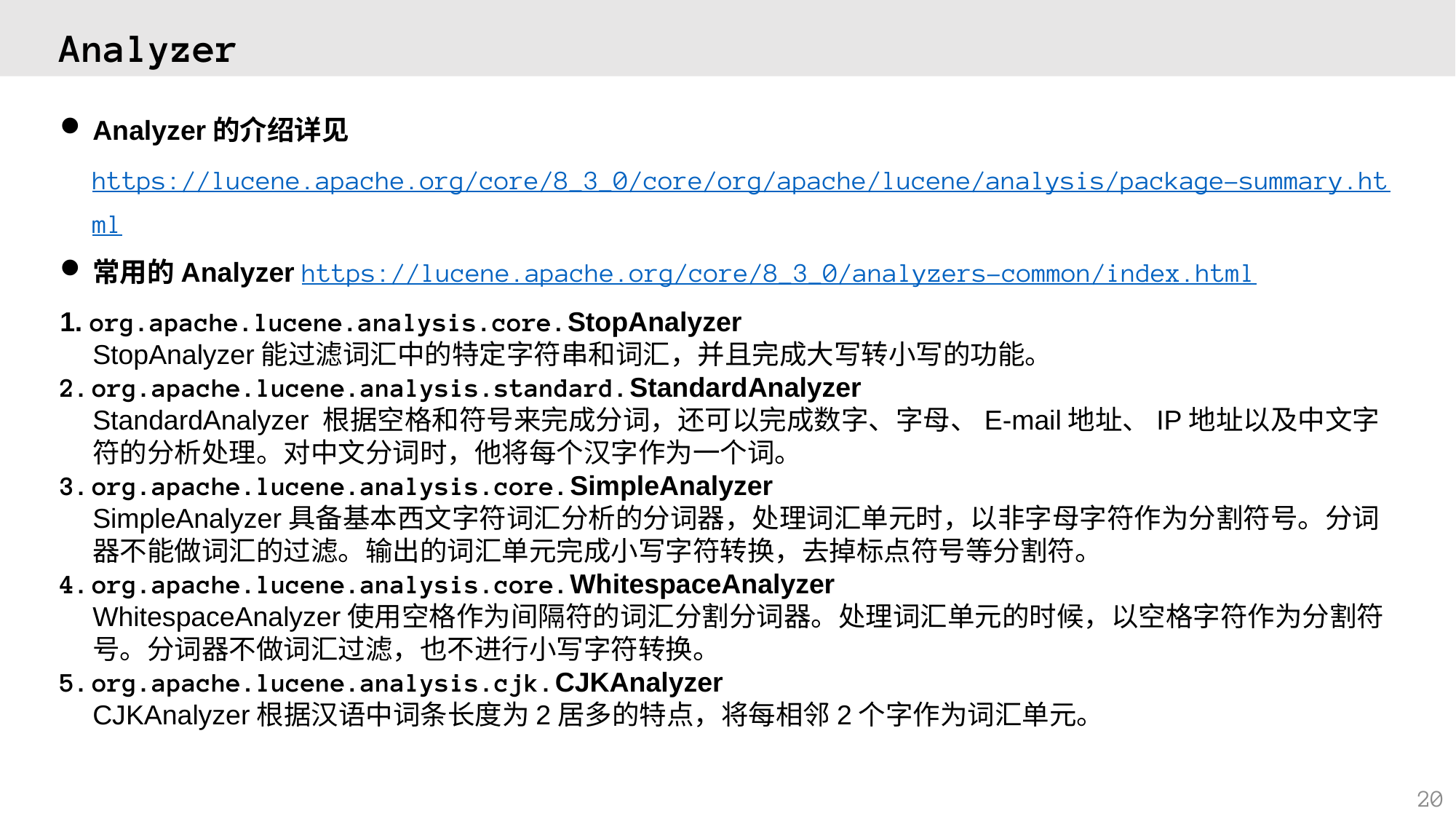

# Analyzer
Analyzer的介绍详见https://lucene.apache.org/core/8_3_0/core/org/apache/lucene/analysis/package-summary.html
常用的Analyzer https://lucene.apache.org/core/8_3_0/analyzers-common/index.html
1. org.apache.lucene.analysis.core.StopAnalyzer
	StopAnalyzer能过滤词汇中的特定字符串和词汇，并且完成大写转小写的功能。
org.apache.lucene.analysis.standard.StandardAnalyzer
	StandardAnalyzer 根据空格和符号来完成分词，还可以完成数字、字母、E-mail地址、IP地址以及中文字符的分析处理。对中文分词时，他将每个汉字作为一个词。
org.apache.lucene.analysis.core.SimpleAnalyzer
	SimpleAnalyzer具备基本西文字符词汇分析的分词器，处理词汇单元时，以非字母字符作为分割符号。分词器不能做词汇的过滤。输出的词汇单元完成小写字符转换，去掉标点符号等分割符。
org.apache.lucene.analysis.core.WhitespaceAnalyzer
	WhitespaceAnalyzer使用空格作为间隔符的词汇分割分词器。处理词汇单元的时候，以空格字符作为分割符号。分词器不做词汇过滤，也不进行小写字符转换。
org.apache.lucene.analysis.cjk.CJKAnalyzer
	CJKAnalyzer根据汉语中词条长度为2居多的特点，将每相邻2个字作为词汇单元。

20